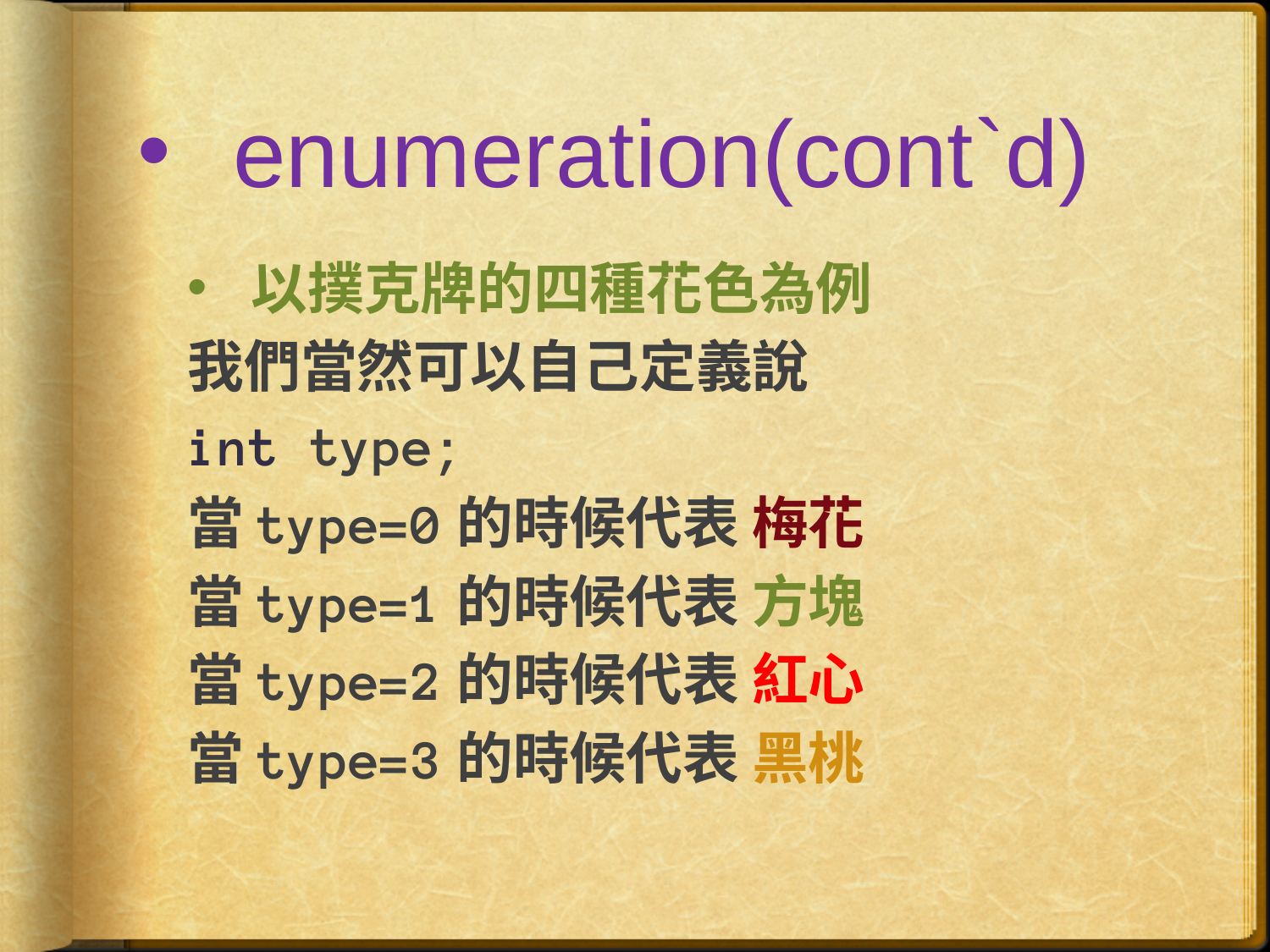

# enumeration(cont`d)
以撲克牌的四種花色為例
我們當然可以自己定義說
int type;
當type=0的時候代表 梅花
當type=1的時候代表 方塊
當type=2的時候代表 紅心
當type=3的時候代表 黑桃